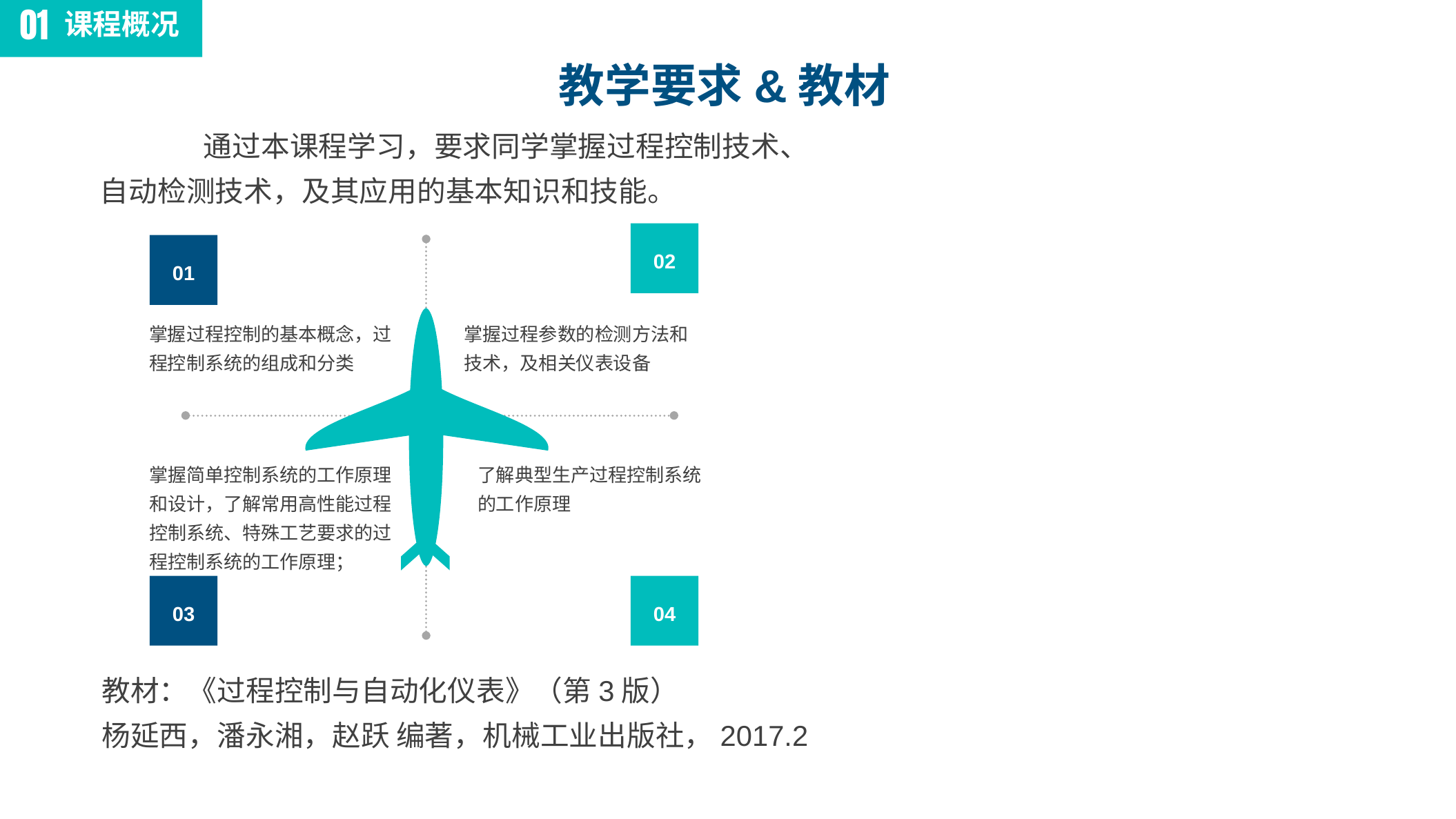

01
课程概况
教学要求&教材
	通过本课程学习，要求同学掌握过程控制技术、
自动检测技术，及其应用的基本知识和技能。
02
01

掌握过程控制的基本概念，过程控制系统的组成和分类
掌握过程参数的检测方法和技术，及相关仪表设备
掌握简单控制系统的工作原理和设计，了解常用高性能过程控制系统、特殊工艺要求的过程控制系统的工作原理；
了解典型生产过程控制系统的工作原理
03
04
教材：《过程控制与自动化仪表》（第3版）
杨延西，潘永湘，赵跃 编著，机械工业出版社，2017.2